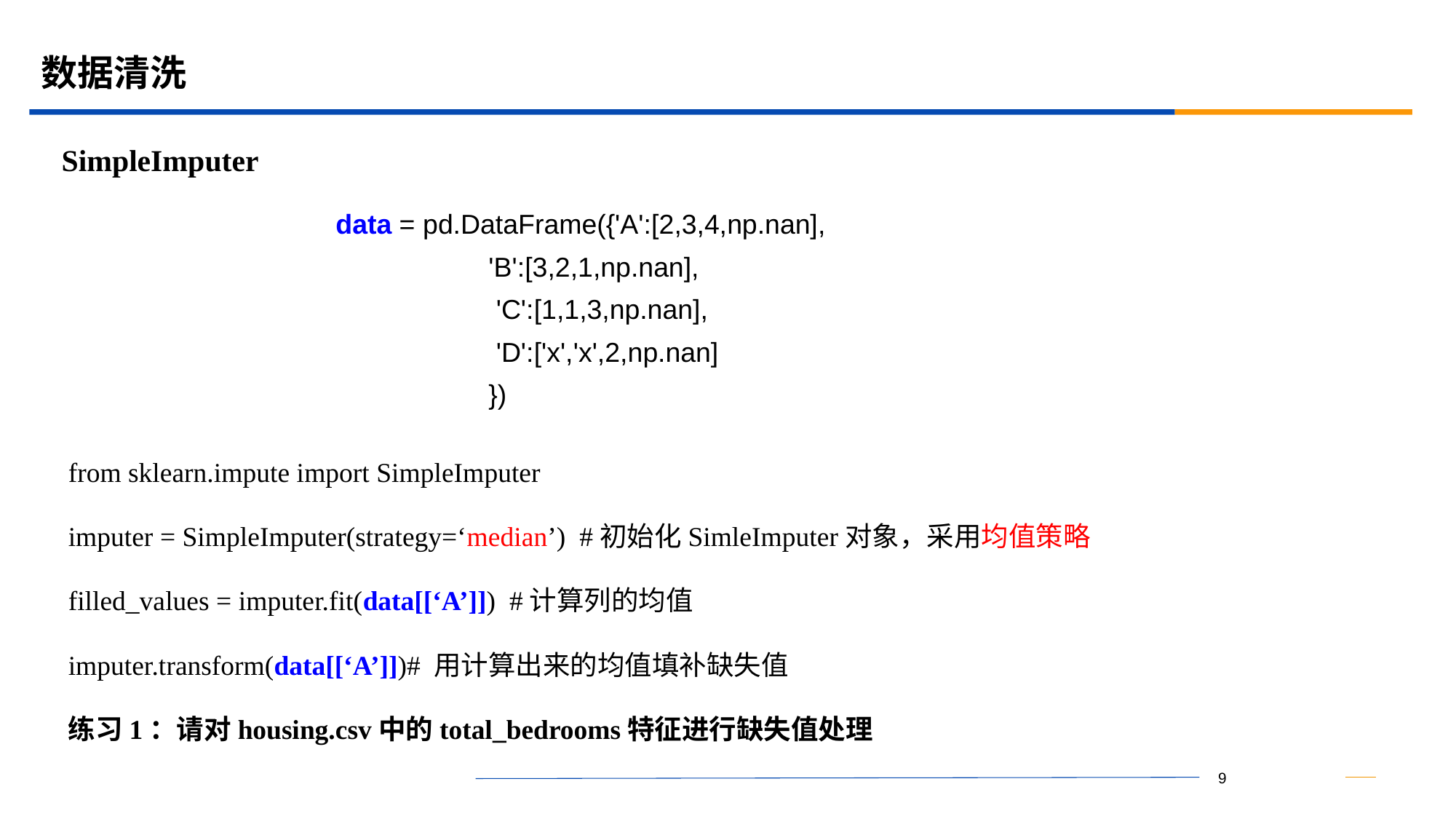

# 数据清洗
SimpleImputer
data = pd.DataFrame({'A':[2,3,4,np.nan],
                    'B':[3,2,1,np.nan],
                     'C':[1,1,3,np.nan],
                     'D':['x','x',2,np.nan]
                    })
from sklearn.impute import SimpleImputer
imputer = SimpleImputer(strategy=‘median’)  #初始化SimleImputer对象，采用均值策略
filled_values = imputer.fit(data[[‘A’]])  #计算列的均值
imputer.transform(data[[‘A’]])# 用计算出来的均值填补缺失值
练习1：请对housing.csv中的total_bedrooms特征进行缺失值处理